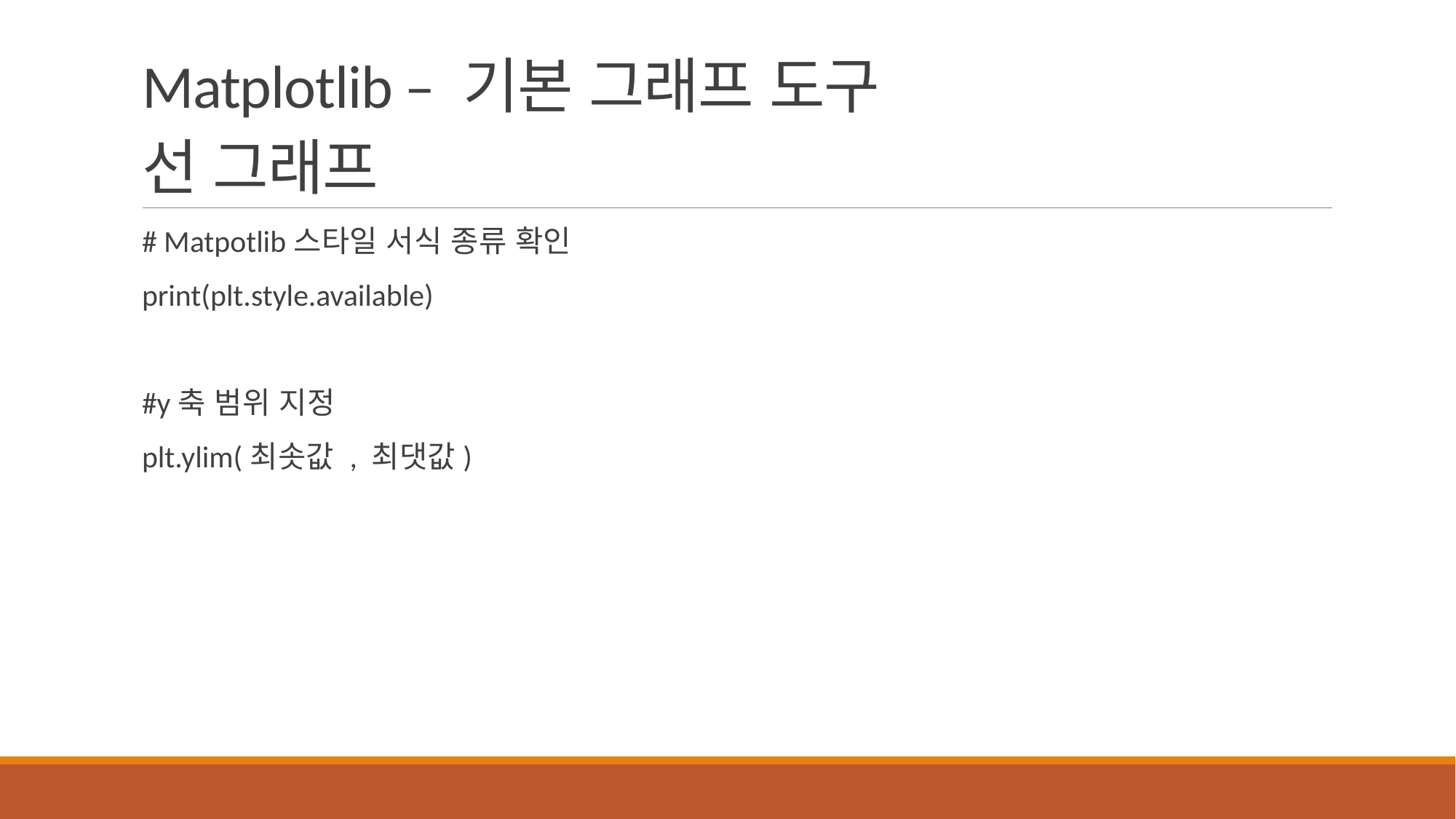

# Matplotlib – 기본 그래프 도구 선 그래프
# Matpotlib스타일 서식 종류 확인
print(plt.style.available)

#y축 범위 지정
plt.ylim(최솟값 , 최댓값)